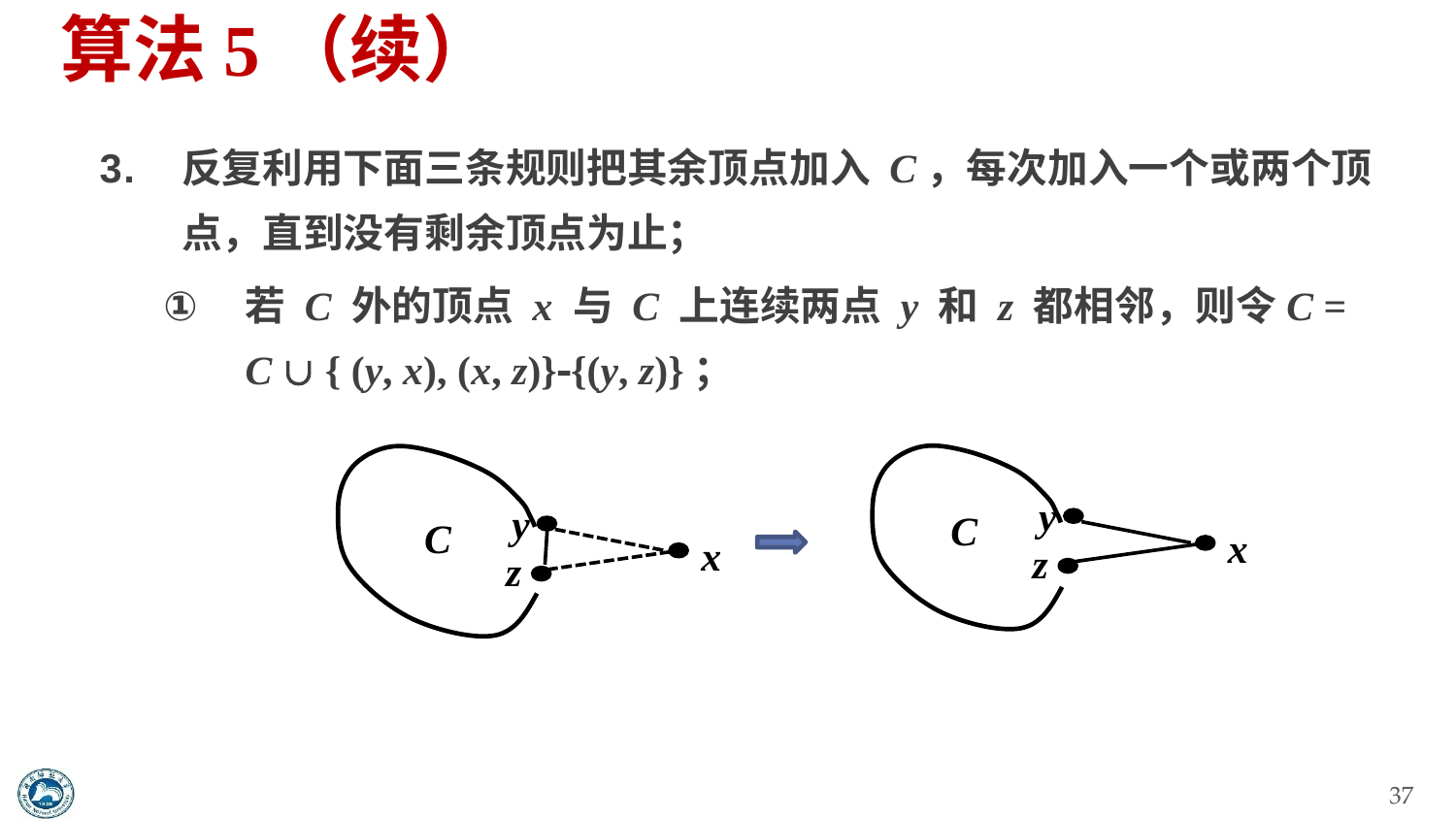

# 算法5（续）
反复利用下面三条规则把其余顶点加入 C，每次加入一个或两个顶点，直到没有剩余顶点为止；
若 C 外的顶点 x 与 C 上连续两点 y 和 z 都相邻，则令C = C ∪ { (y, x), (x, z)}−{(y, z)}；

y
C
x
z

y
C
x
z

37